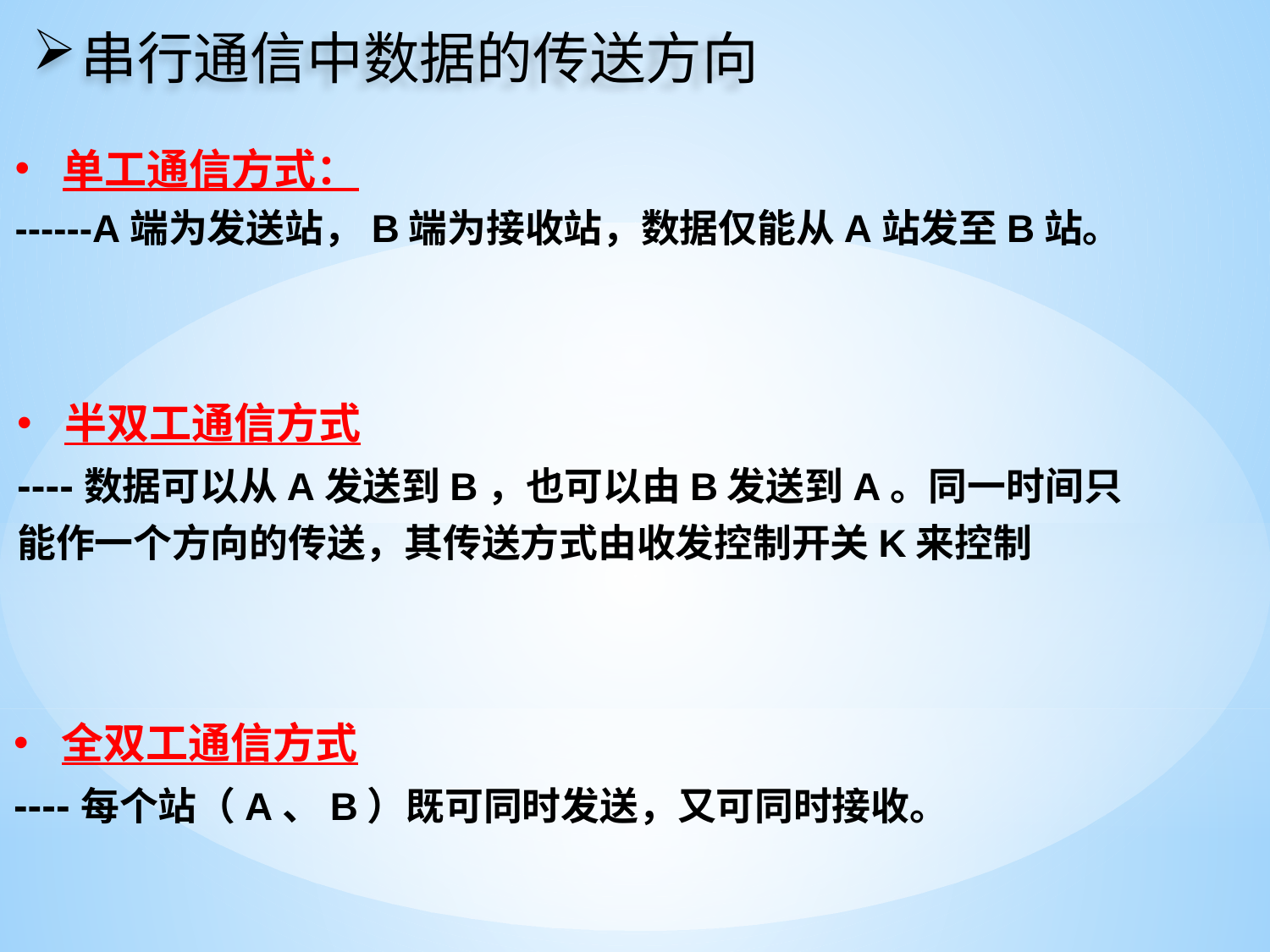

串行通信中数据的传送方向
单工通信方式：
------A端为发送站，B端为接收站，数据仅能从A站发至B站。
半双工通信方式
----数据可以从A发送到B，也可以由B发送到A。同一时间只能作一个方向的传送，其传送方式由收发控制开关K来控制
全双工通信方式
----每个站（A、B）既可同时发送，又可同时接收。